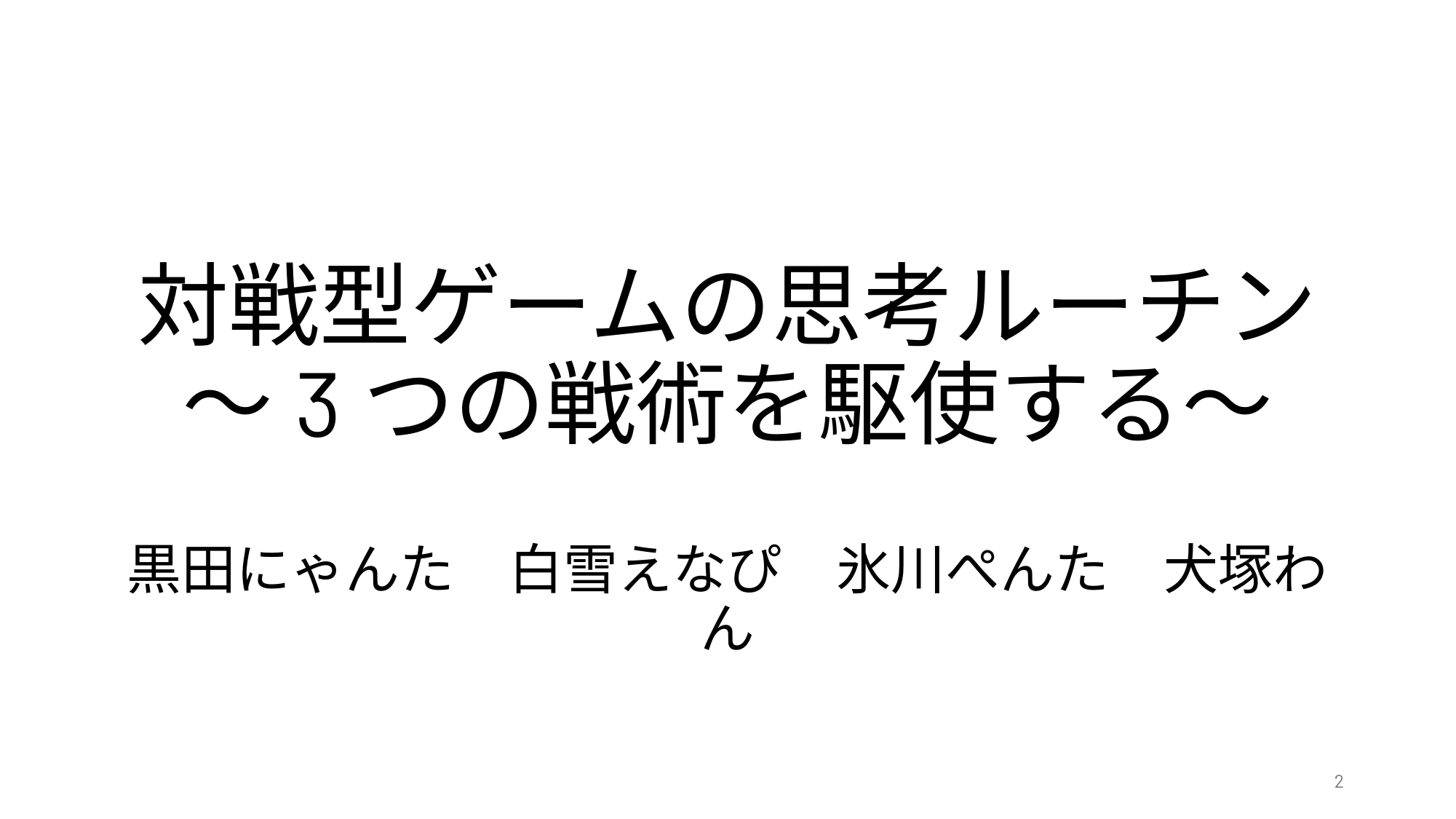

# 対戦型ゲームの思考ルーチン ～3つの戦術を駆使する～
黒田にゃんた　白雪えなぴ　氷川ぺんた　犬塚わん
2